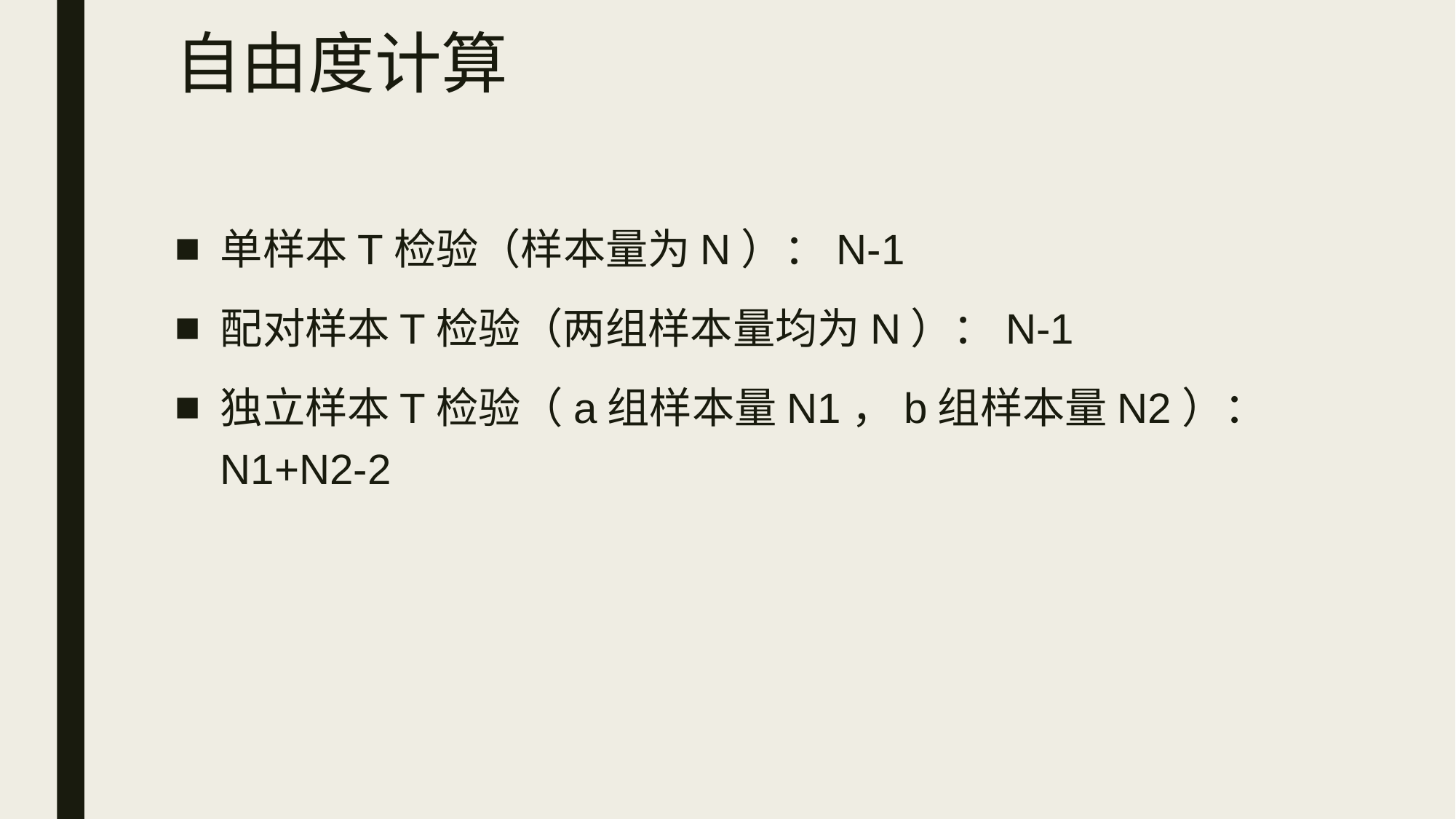

# 自由度计算
单样本T检验（样本量为N）：N-1
配对样本T检验（两组样本量均为N）：N-1
独立样本T检验（a组样本量N1，b组样本量N2）：
N1+N2-2